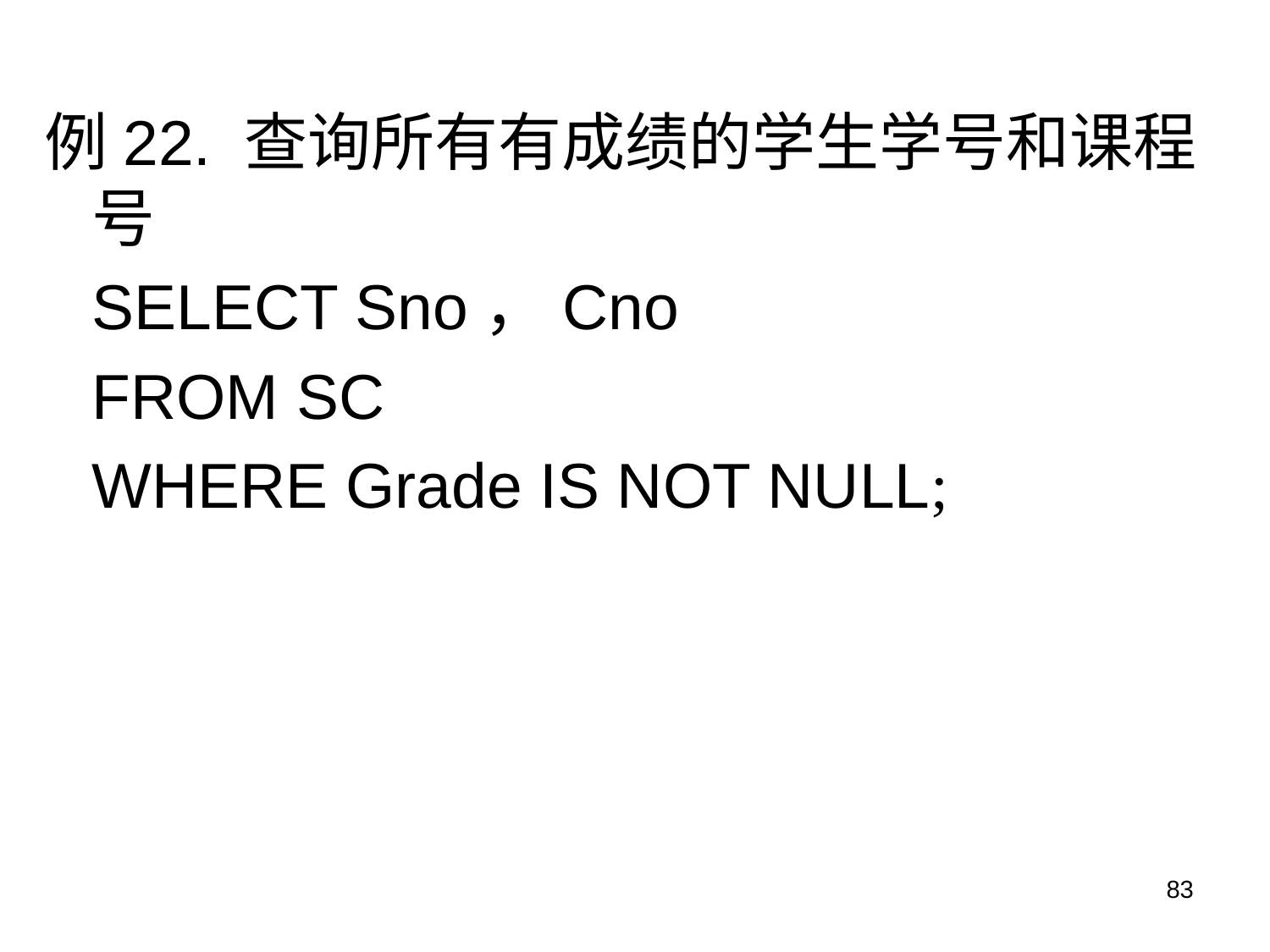

例22. 查询所有有成绩的学生学号和课程号
	SELECT Sno，Cno
	FROM SC
	WHERE Grade IS NOT NULL;
83